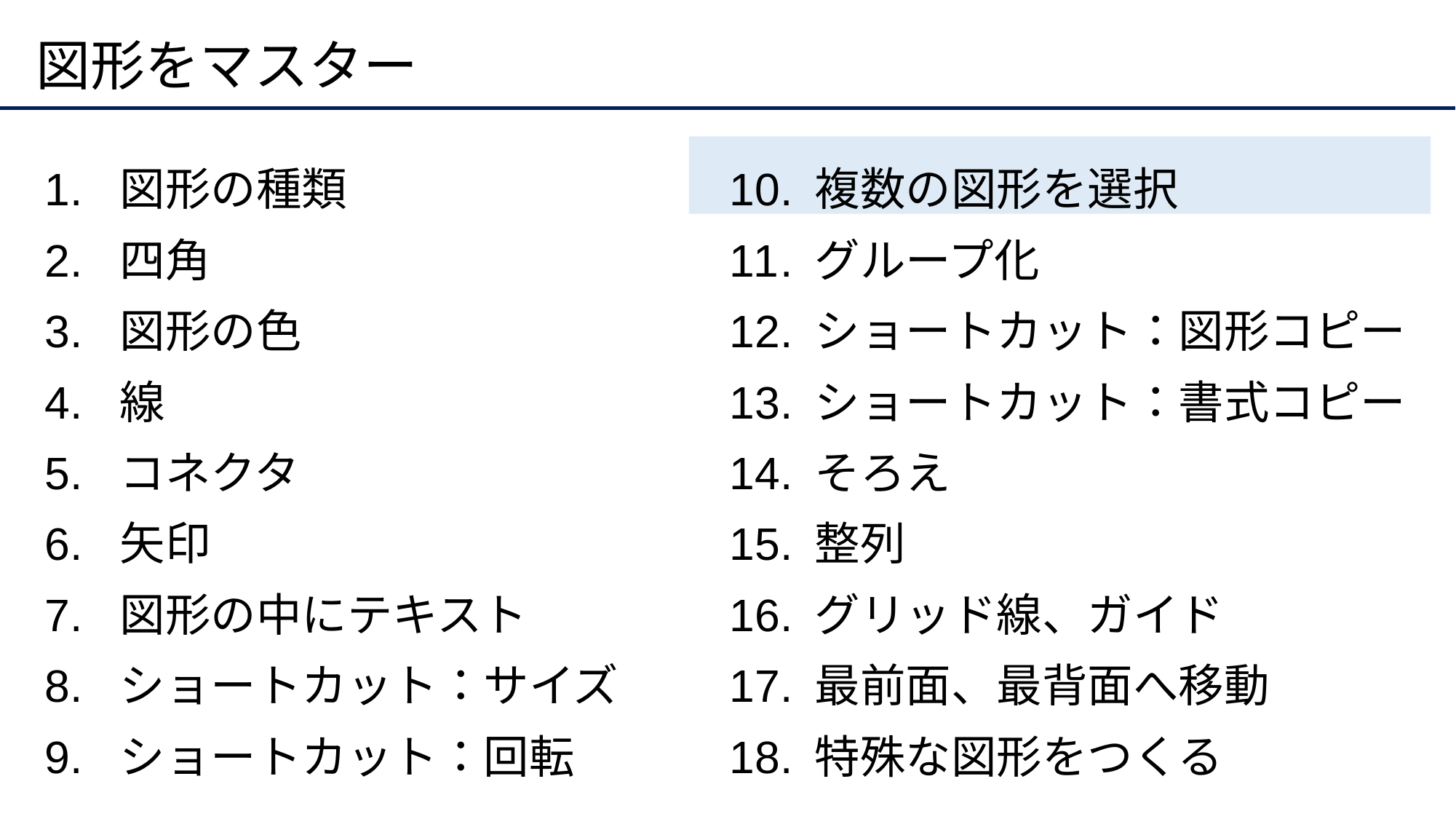

# 図形をマスター

図形の種類
四角
図形の色
線
コネクタ
矢印
図形の中にテキスト
ショートカット：サイズ
ショートカット：回転
複数の図形を選択
グループ化
ショートカット：図形コピー
ショートカット：書式コピー
そろえ
整列
グリッド線、ガイド
最前面、最背面へ移動
特殊な図形をつくる